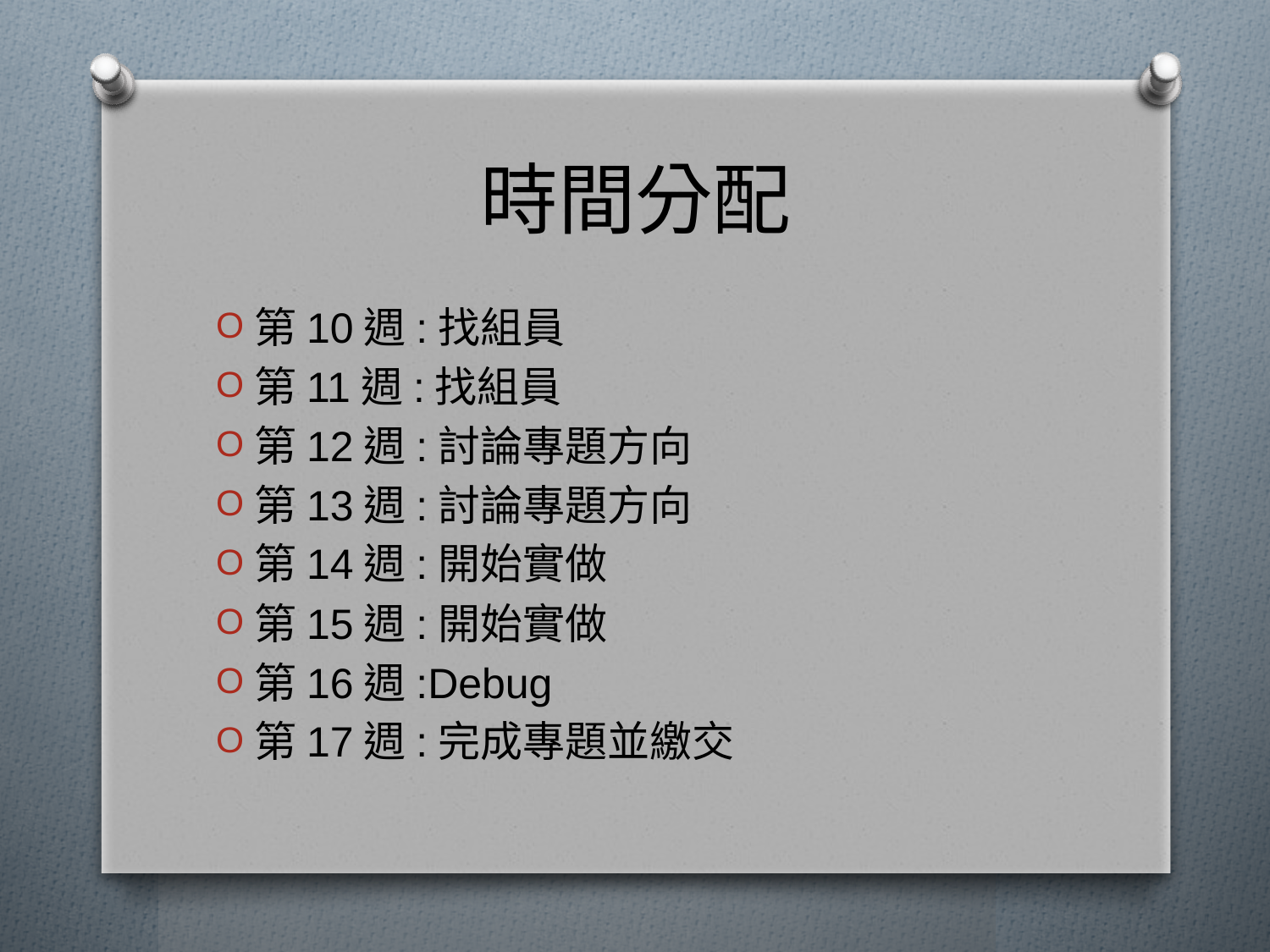

# 時間分配
第10週:找組員
第11週:找組員
第12週:討論專題方向
第13週:討論專題方向
第14週:開始實做
第15週:開始實做
第16週:Debug
第17週:完成專題並繳交